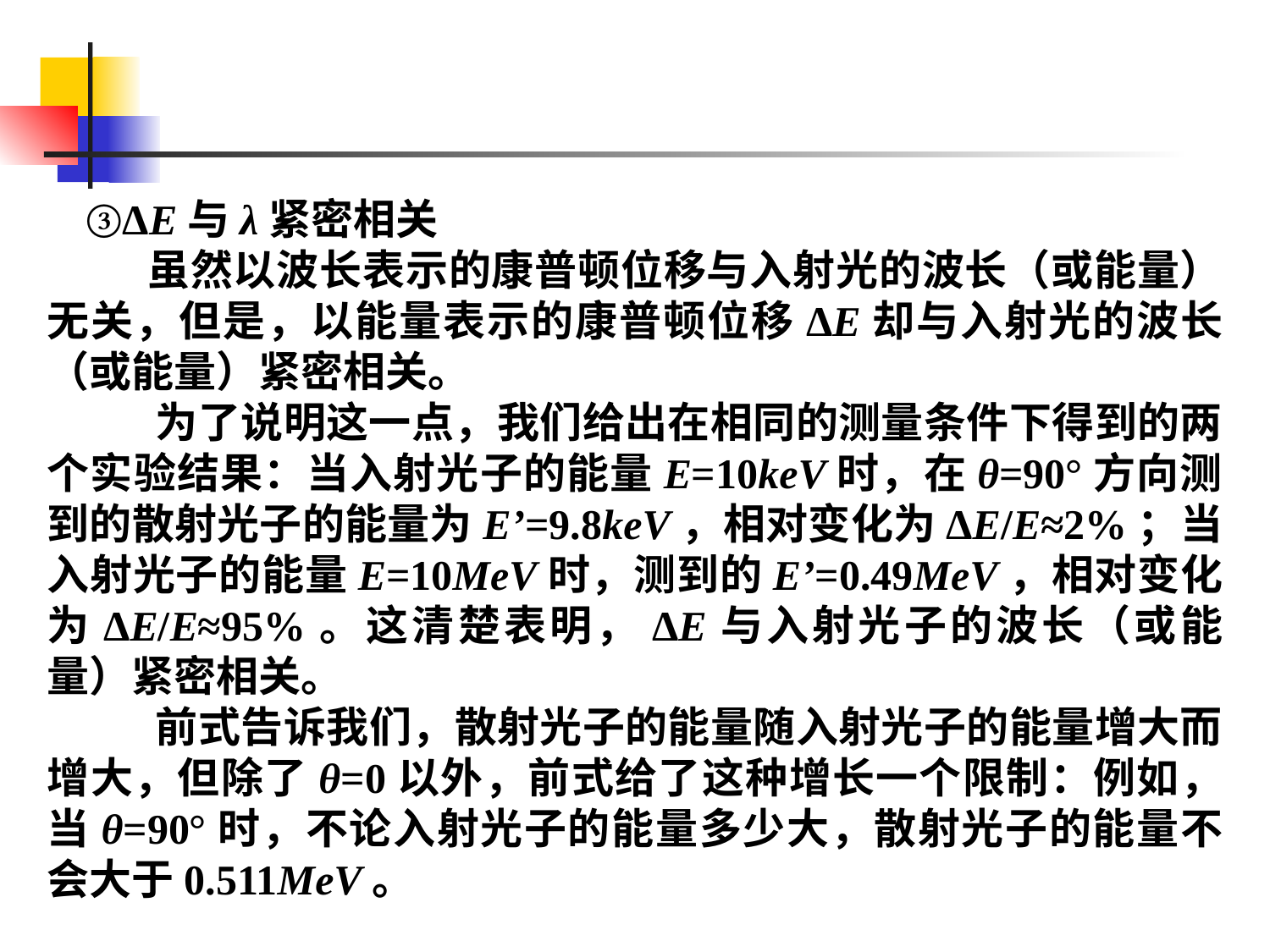

③ΔE与λ紧密相关
     虽然以波长表示的康普顿位移与入射光的波长（或能量）无关，但是，以能量表示的康普顿位移ΔE却与入射光的波长（或能量）紧密相关。
      为了说明这一点，我们给出在相同的测量条件下得到的两个实验结果：当入射光子的能量E=10keV时，在θ=90°方向测到的散射光子的能量为E’=9.8keV，相对变化为ΔE/E≈2%；当入射光子的能量E=10MeV时，测到的E’=0.49MeV，相对变化为ΔE/E≈95%。这清楚表明，ΔE与入射光子的波长（或能量）紧密相关。
      前式告诉我们，散射光子的能量随入射光子的能量增大而增大，但除了θ=0以外，前式给了这种增长一个限制：例如，当θ=90°时，不论入射光子的能量多少大，散射光子的能量不会大于0.511MeV。